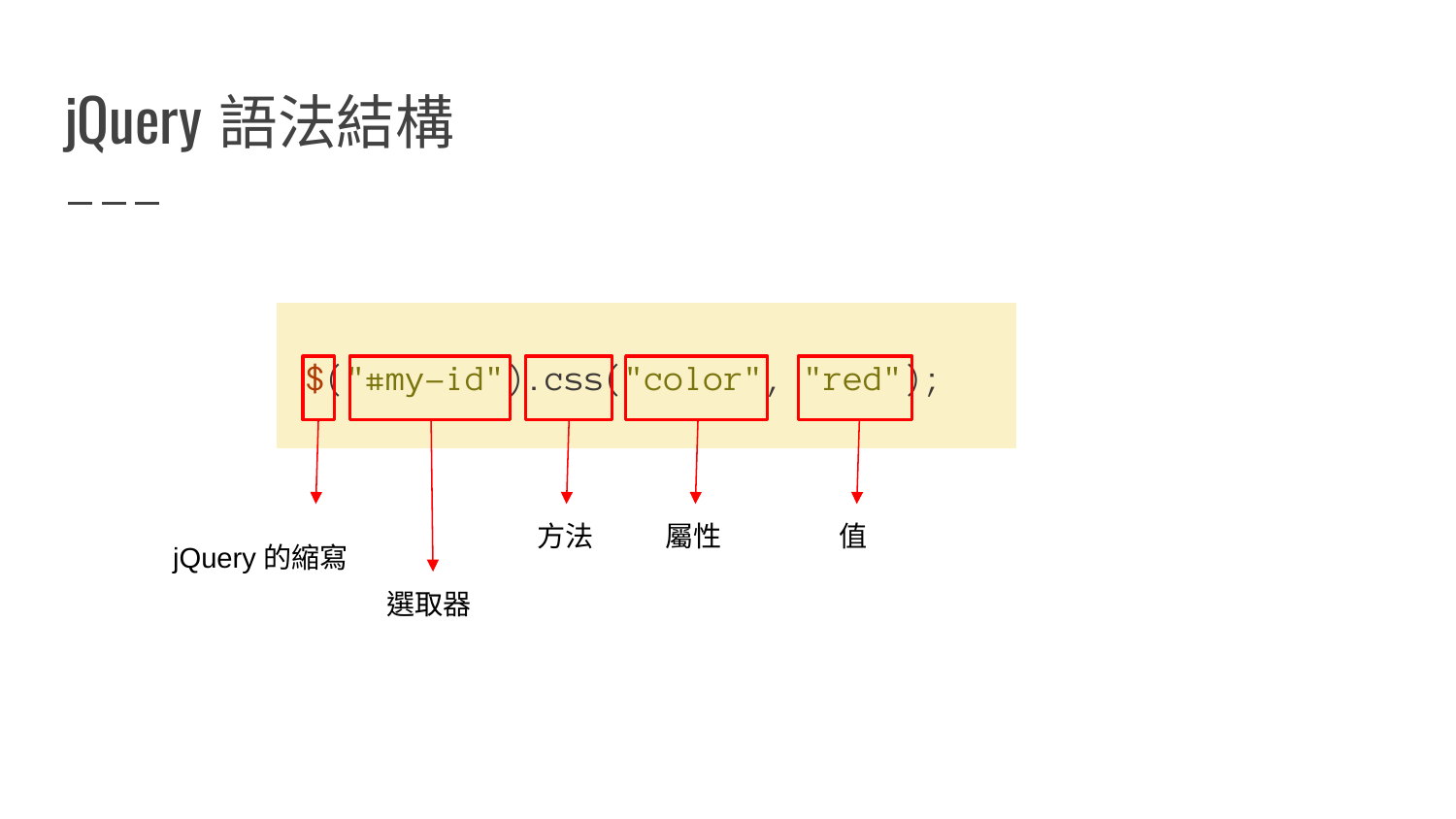

# jQuery語法結構
| $("#my-id").css("color", "red"); |
| --- |

方法
屬性
值
jQuery的縮寫
選取器